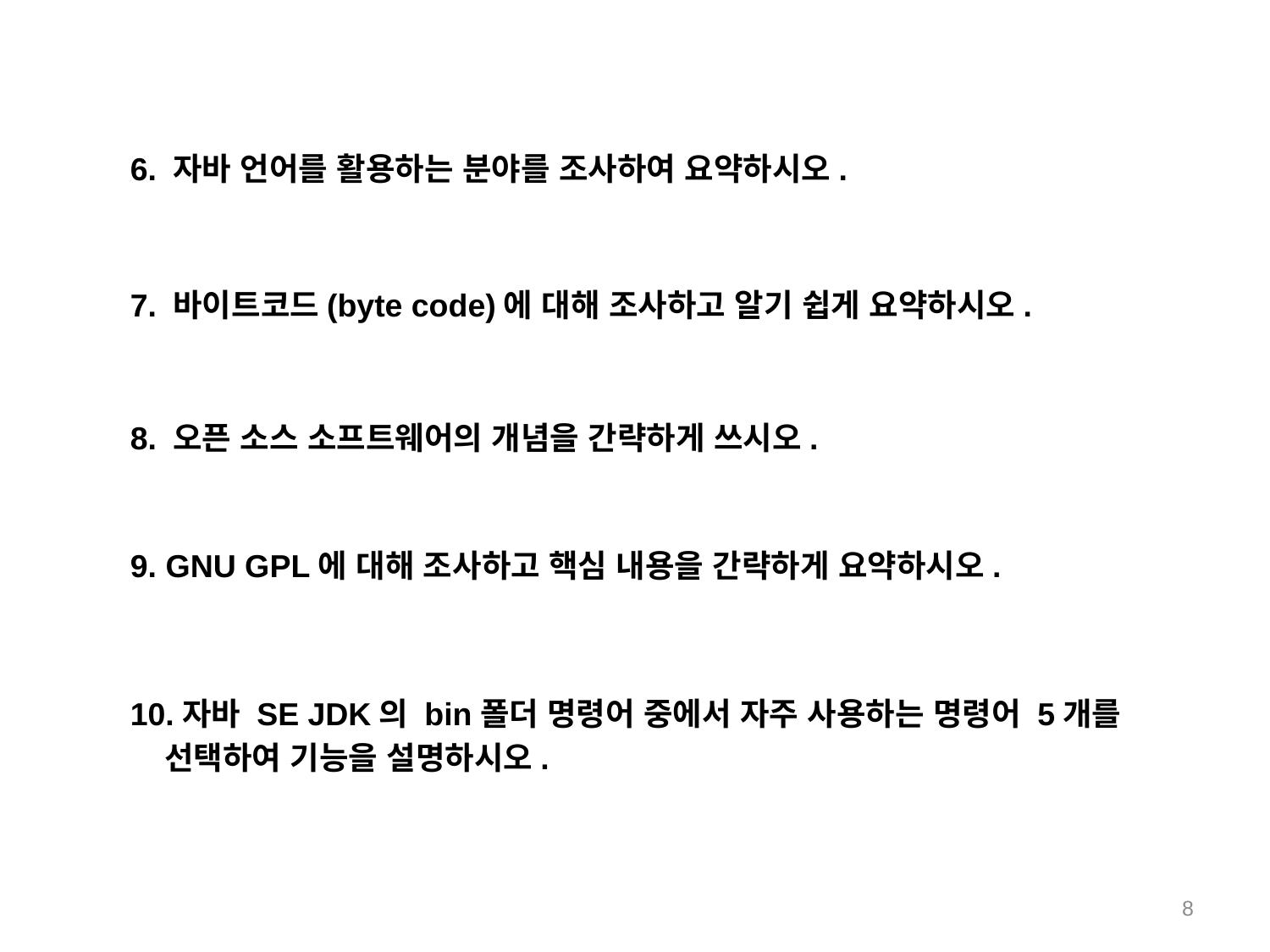

6. 자바 언어를 활용하는 분야를 조사하여 요약하시오.
7. 바이트코드(byte code)에 대해 조사하고 알기 쉽게 요약하시오.
8. 오픈 소스 소프트웨어의 개념을 간략하게 쓰시오.
9. GNU GPL에 대해 조사하고 핵심 내용을 간략하게 요약하시오.
10.자바 SE JDK의 bin폴더 명령어 중에서 자주 사용하는 명령어 5개를 선택하여 기능을 설명하시오.
8